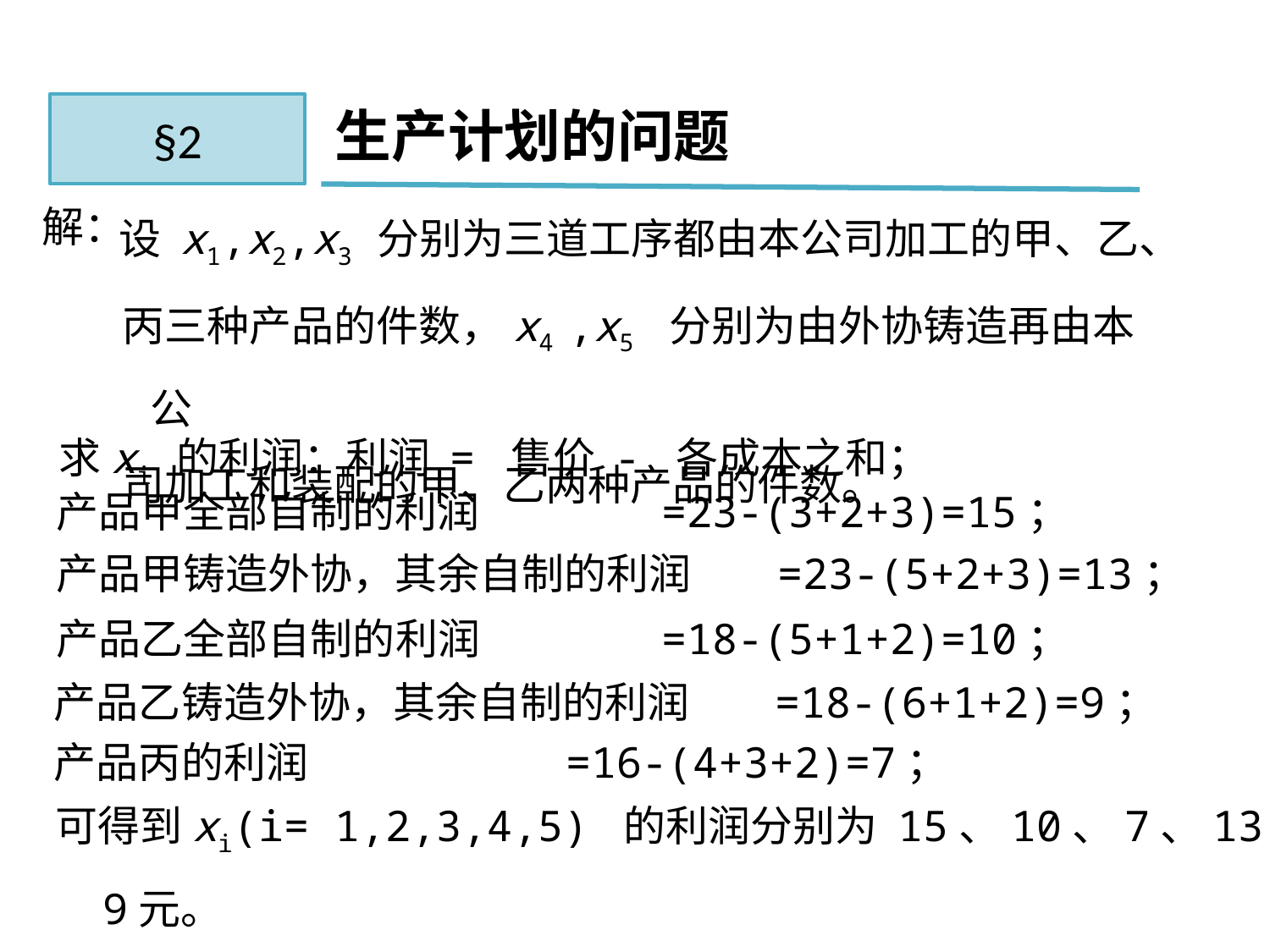

§2
生产计划的问题
 设 x1,x2,x3 分别为三道工序都由本公司加工的甲、乙、
 丙三种产品的件数，x4 ,x5 分别为由外协铸造再由本公
 司加工和装配的甲、乙两种产品的件数。
解：
求xi 的利润：利润 = 售价 - 各成本之和；
产品甲全部自制的利润                  =23-(3+2+3)=15；
产品甲铸造外协，其余自制的利润        =23-(5+2+3)=13；
产品乙全部自制的利润                  =18-(5+1+2)=10；
产品乙铸造外协，其余自制的利润        =18-(6+1+2)=9；
产品丙的利润                          =16-(4+3+2)=7；
可得到xi(i= 1,2,3,4,5) 的利润分别为 15、10、7、13、9元。